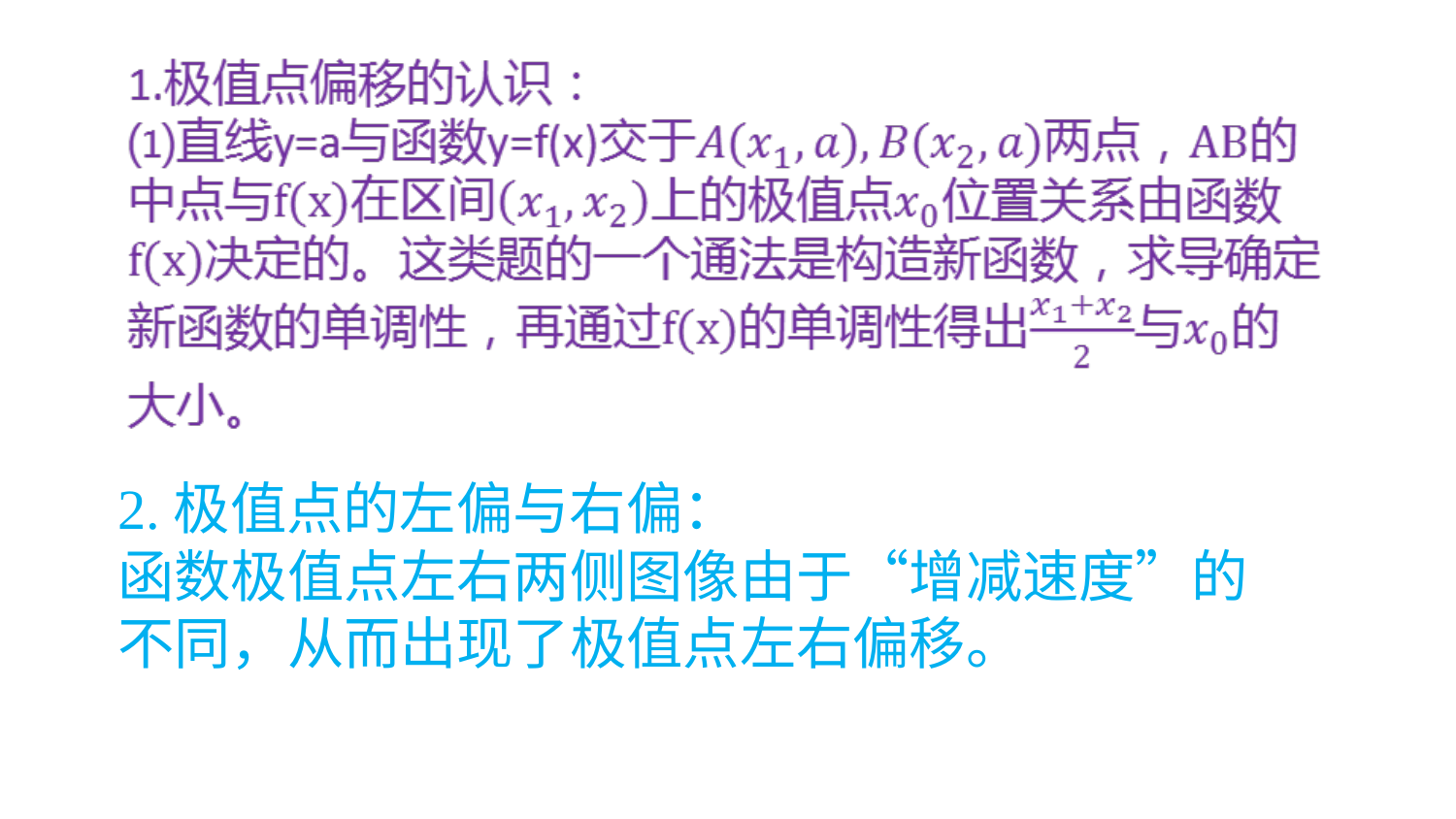

2.极值点的左偏与右偏：
函数极值点左右两侧图像由于“增减速度”的不同，从而出现了极值点左右偏移。